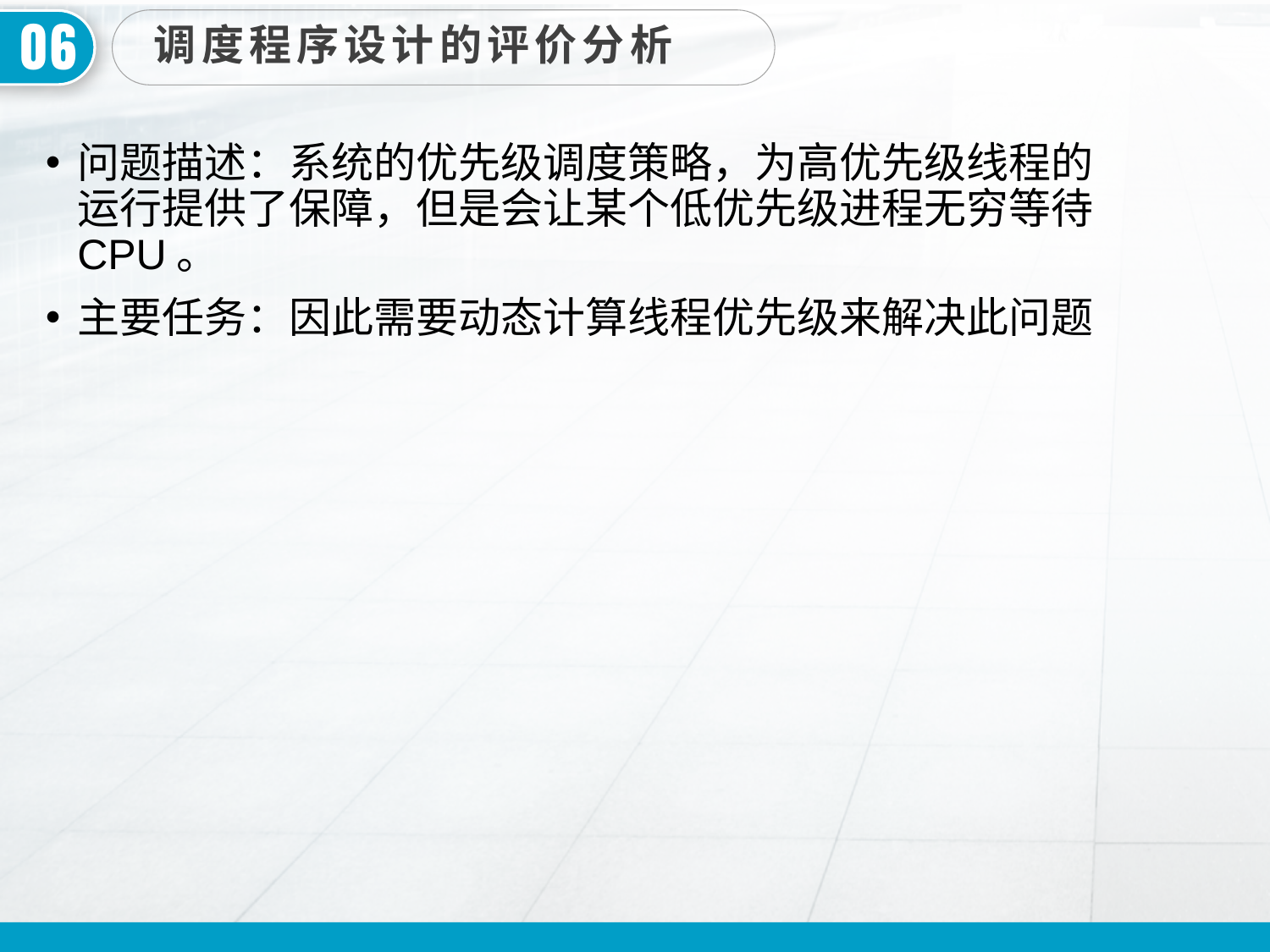

06
调度程序设计的评价分析

问题描述：系统的优先级调度策略，为高优先级线程的运行提供了保障，但是会让某个低优先级进程无穷等待 CPU。
主要任务：因此需要动态计算线程优先级来解决此问题